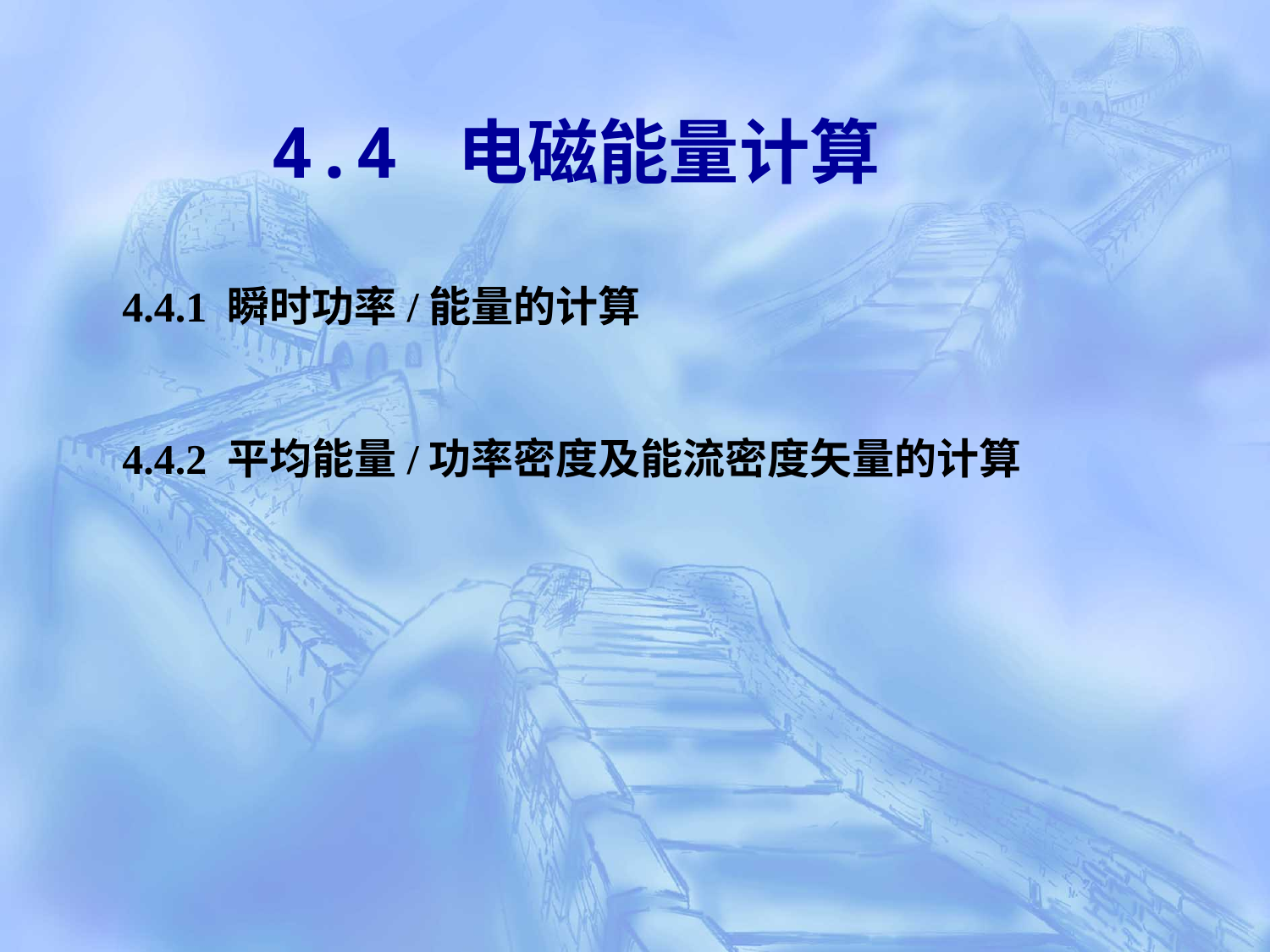

# 4.4 电磁能量计算
4.4.1 瞬时功率/能量的计算
4.4.2 平均能量/功率密度及能流密度矢量的计算